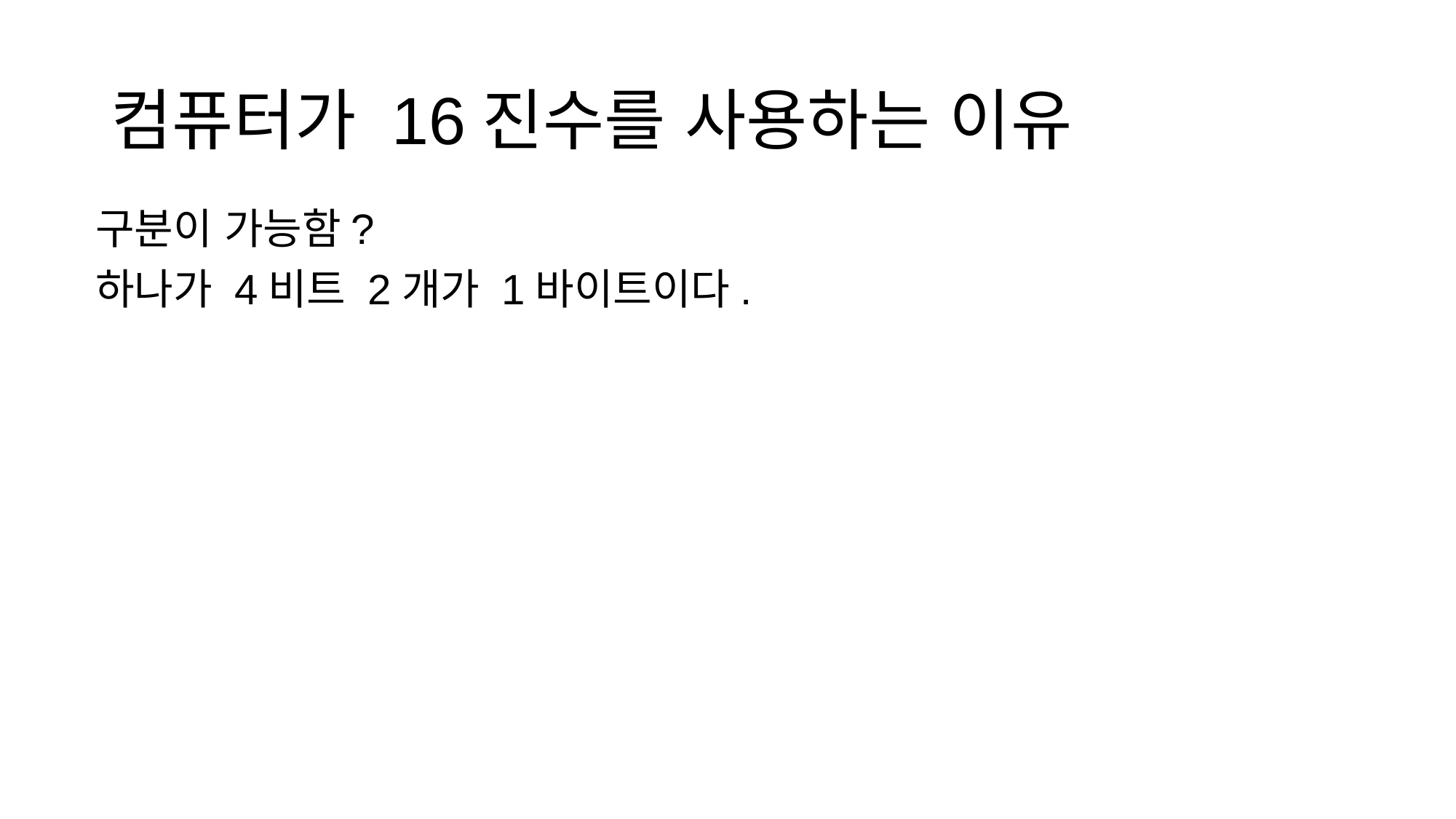

# 컴퓨터가 16진수를 사용하는 이유
구분이 가능함?
하나가 4비트 2개가 1바이트이다.